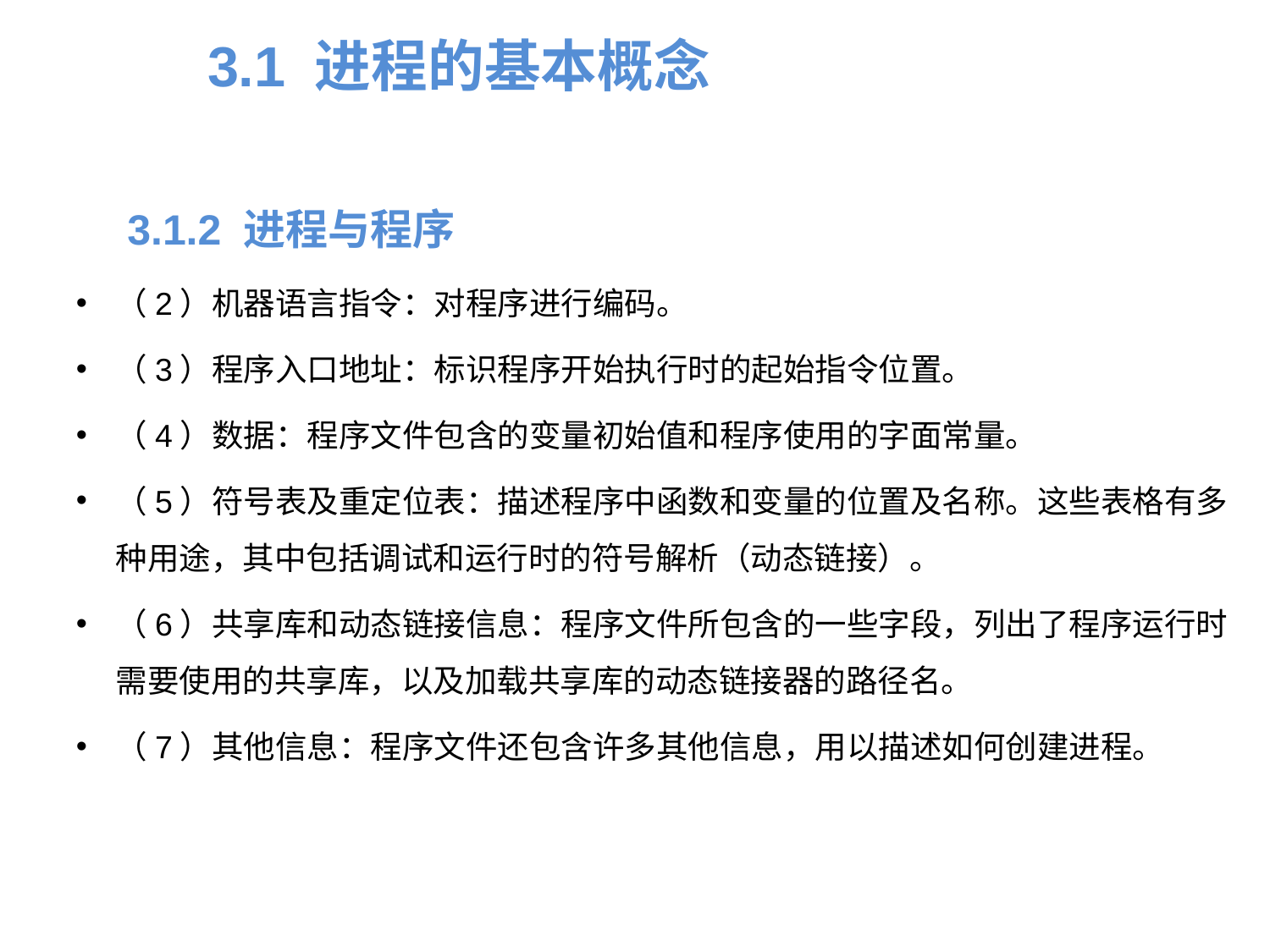

3.1 进程的基本概念
3.1.2 进程与程序
（2）机器语言指令：对程序进行编码。
（3）程序入口地址：标识程序开始执行时的起始指令位置。
（4）数据：程序文件包含的变量初始值和程序使用的字面常量。
（5）符号表及重定位表：描述程序中函数和变量的位置及名称。这些表格有多种用途，其中包括调试和运行时的符号解析（动态链接）。
（6）共享库和动态链接信息：程序文件所包含的一些字段，列出了程序运行时需要使用的共享库，以及加载共享库的动态链接器的路径名。
（7）其他信息：程序文件还包含许多其他信息，用以描述如何创建进程。